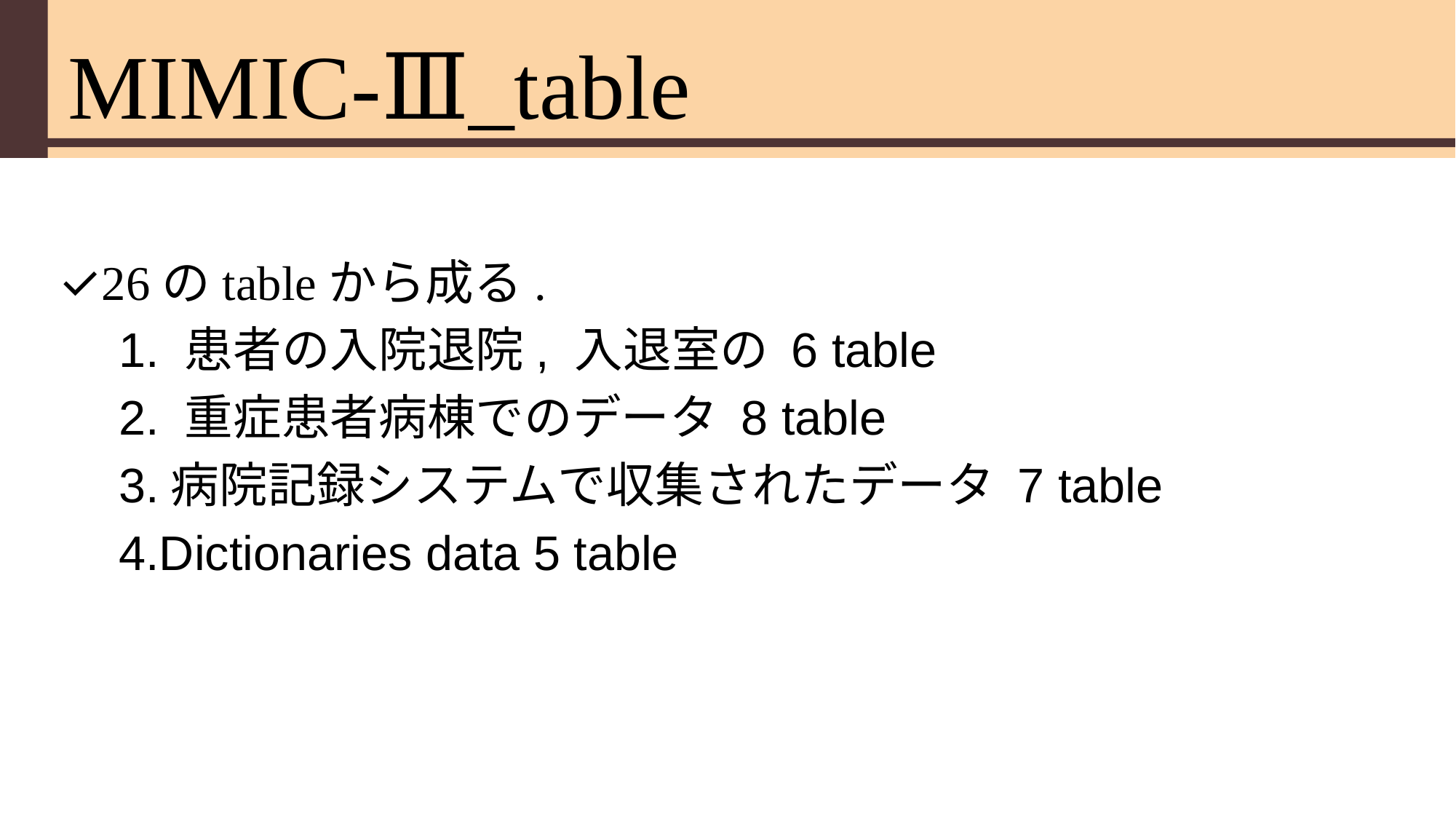

# MIMIC-Ⅲ_table
✓26のtableから成る.
　1. 患者の入院退院, 入退室の 6 table
　2. 重症患者病棟でのデータ 8 table
　3.病院記録システムで収集されたデータ 7 table
　4.Dictionaries data 5 table